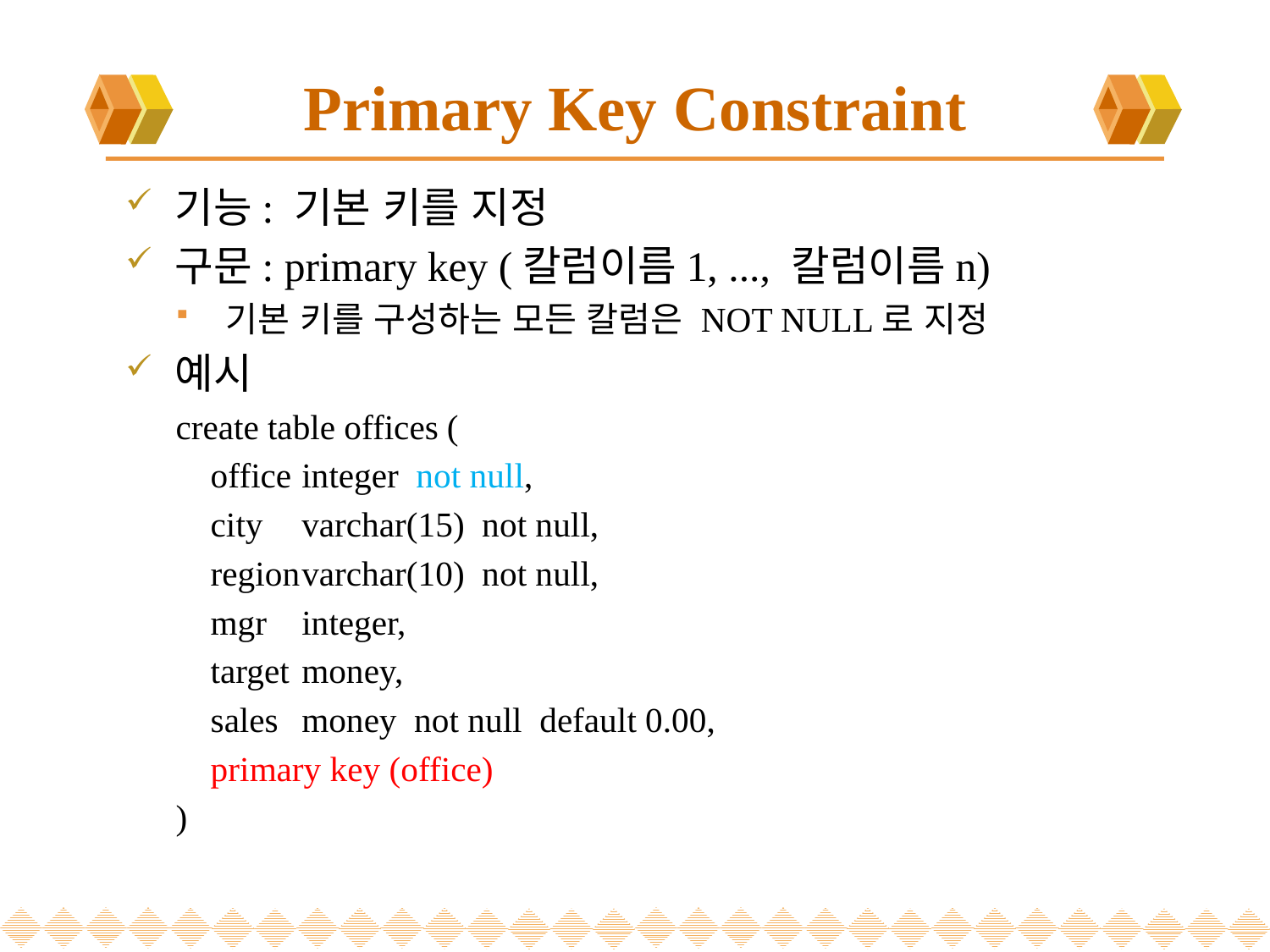

# Primary Key Constraint
기능: 기본 키를 지정
구문: primary key (칼럼이름1, ..., 칼럼이름n)
기본 키를 구성하는 모든 칼럼은 NOT NULL로 지정
예시
create table offices (
    office	integer  not null,
    city	varchar(15)  not null,
    region	varchar(10)  not null,
    mgr	integer,
    target	money,
    sales	money  not null  default 0.00,
    primary key (office)
)